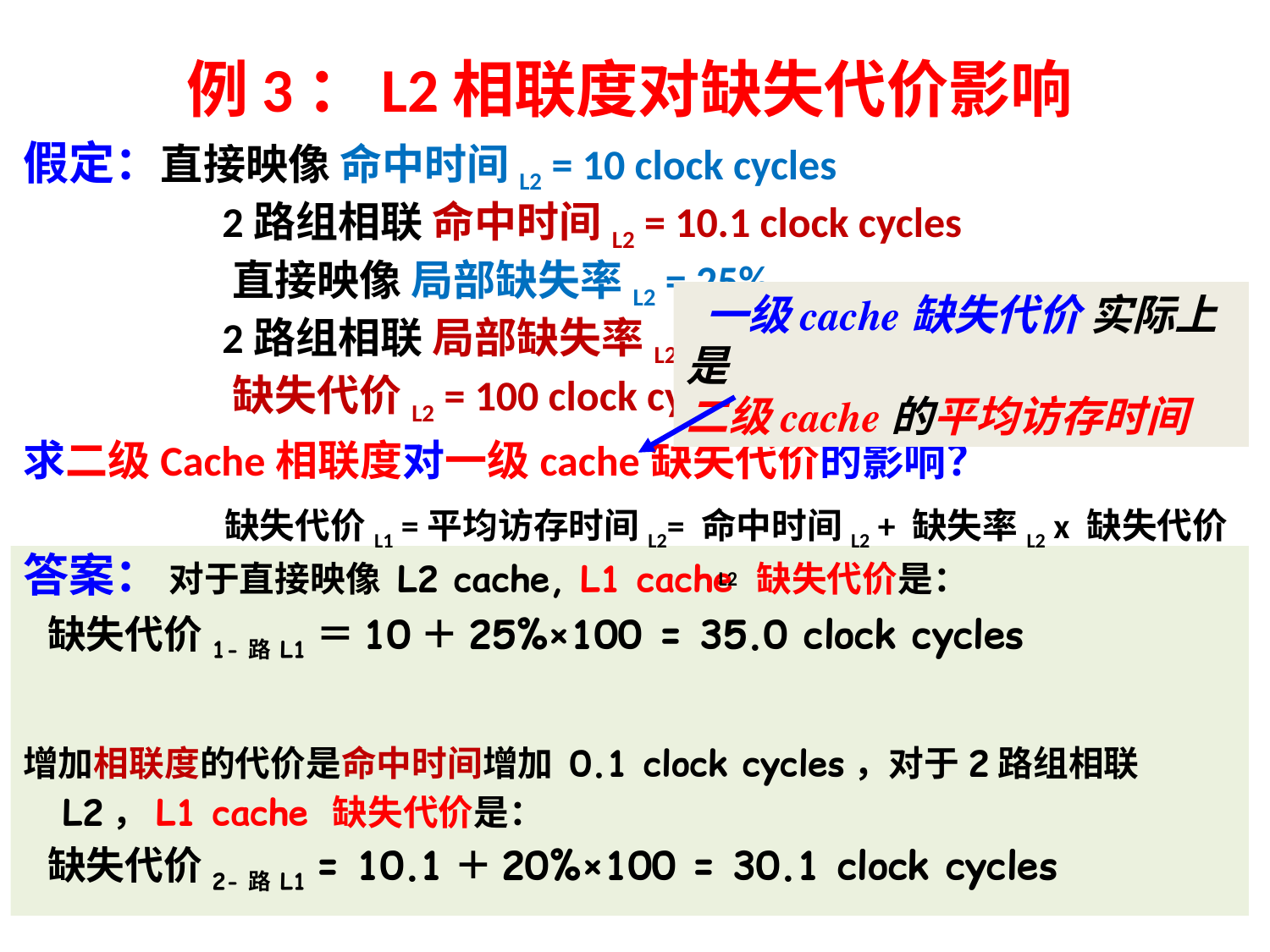

# 例3：L2相联度对缺失代价影响
假定：直接映像 命中时间L2 = 10 clock cycles
		  2路组相联 命中时间L2 = 10.1 clock cycles
		  直接映像 局部缺失率L2 = 25%
		  2路组相联 局部缺失率L2 =20%
		  缺失代价L2 = 100 clock cycles
求二级Cache相联度对一级cache缺失代价的影响？
 一级cache缺失代价 实际上是
二级cache的平均访存时间

缺失代价L1 =平均访存时间L2= 命中时间L2 + 缺失率L2 x 缺失代价L2
答案： 对于直接映像 L2 cache, L1 cache 缺失代价是：
  缺失代价1-路L1＝10＋25%×100 = 35.0 clock cycles

增加相联度的代价是命中时间增加 0.1 clock cycles，对于2路组相联 L2，L1 cache 缺失代价是：
  缺失代价2-路L1 = 10.1＋20%×100 = 30.1 clock cycles